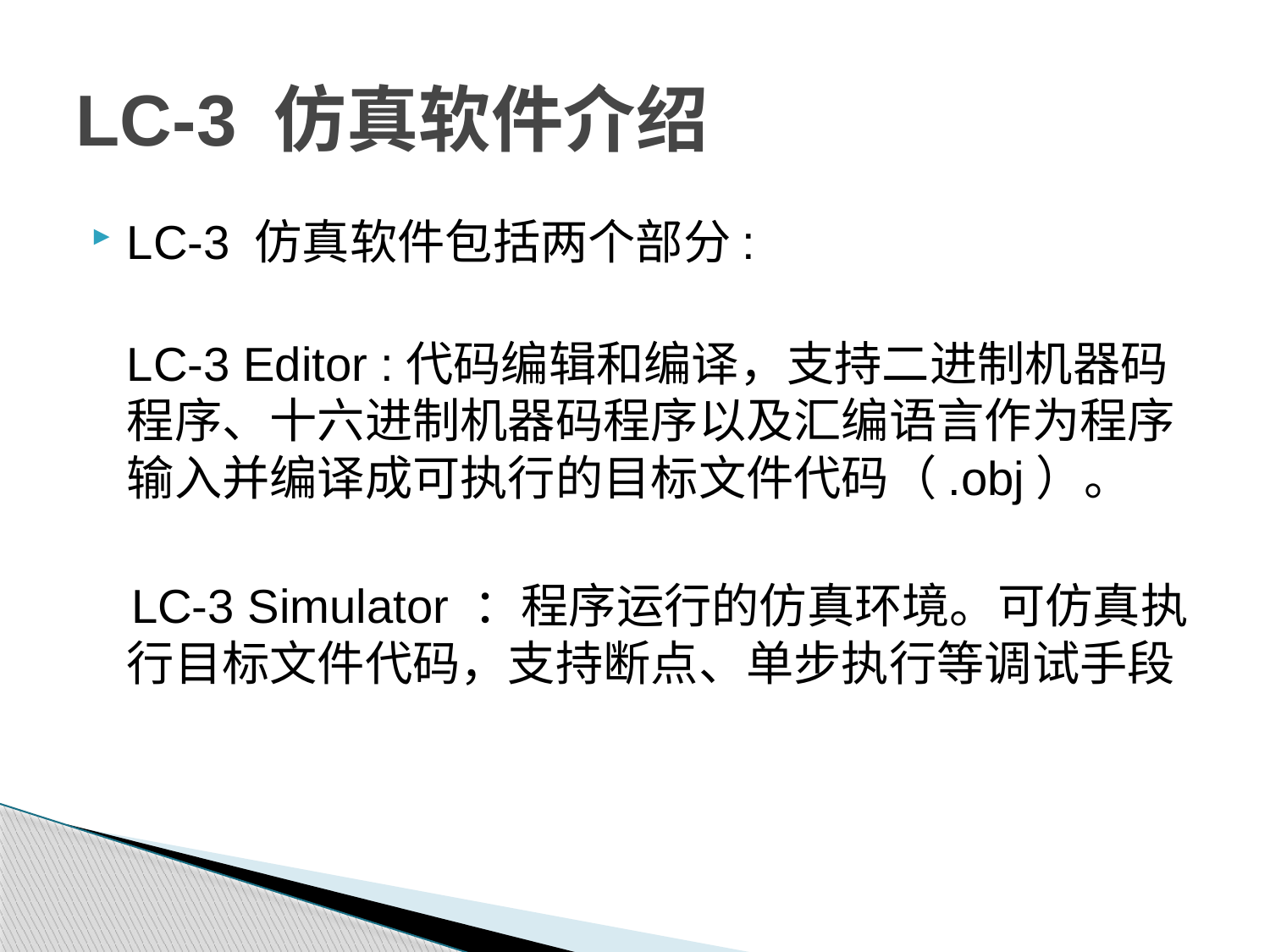

# LC-3 仿真软件介绍
LC-3 仿真软件包括两个部分:
LC-3 Editor :代码编辑和编译，支持二进制机器码程序、十六进制机器码程序以及汇编语言作为程序输入并编译成可执行的目标文件代码（.obj）。

   LC-3 Simulator ：程序运行的仿真环境。可仿真执行目标文件代码，支持断点、单步执行等调试手段